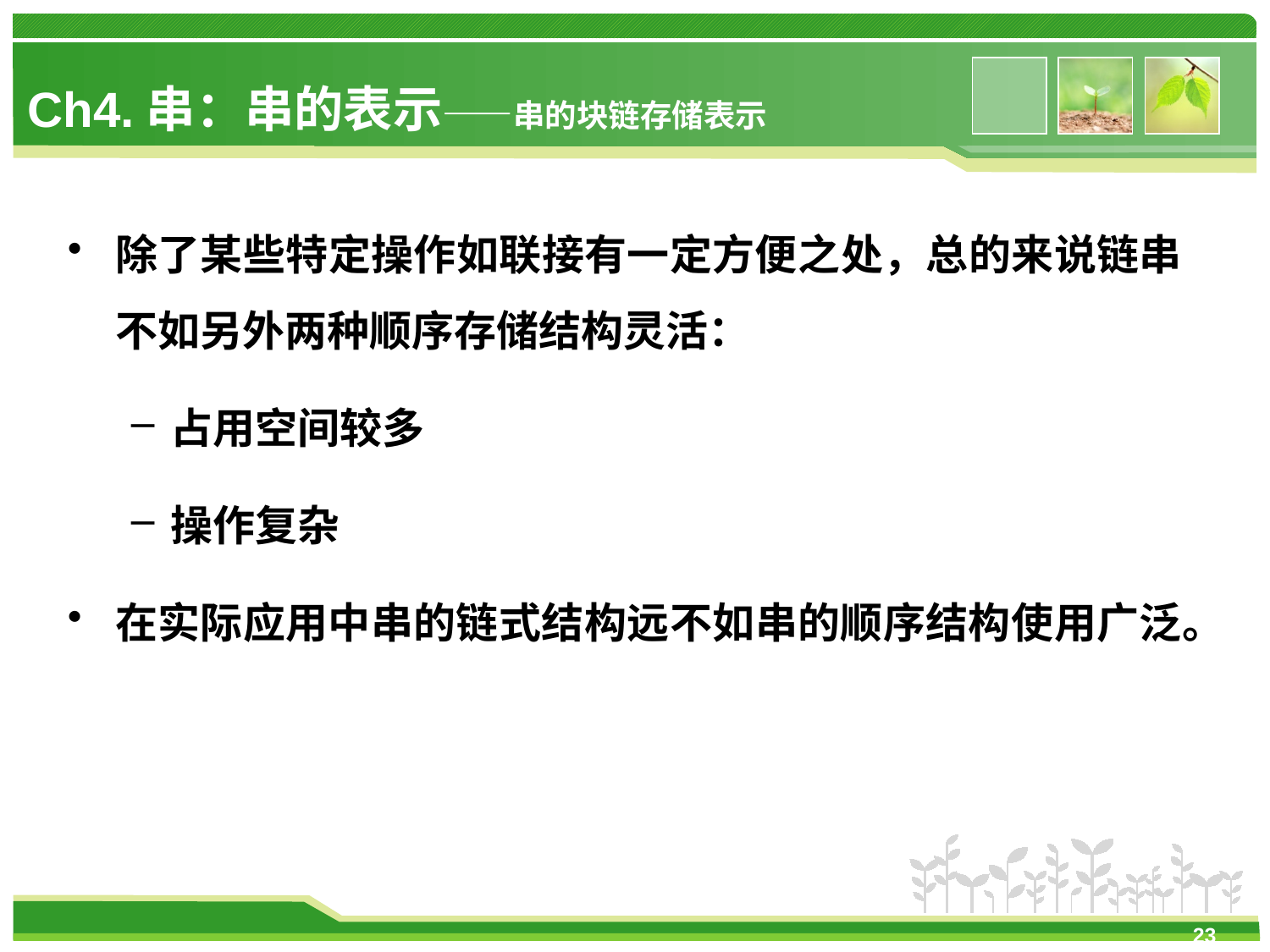

# Ch4.串：串的表示——串的块链存储表示
除了某些特定操作如联接有一定方便之处，总的来说链串不如另外两种顺序存储结构灵活：
占用空间较多
操作复杂
在实际应用中串的链式结构远不如串的顺序结构使用广泛。
23